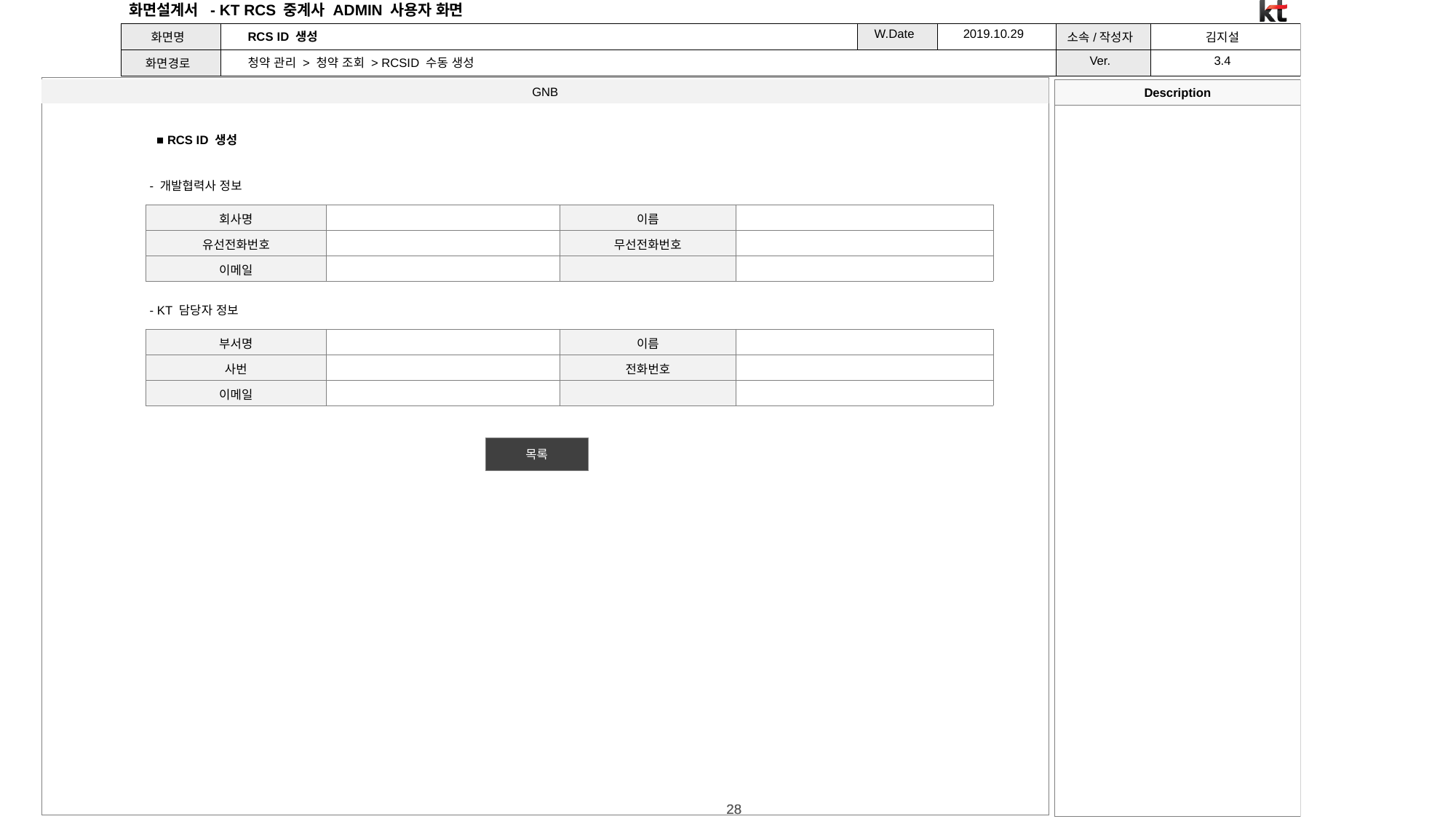

RCS ID 생성
청약 관리 > 청약 조회 > RCSID 수동 생성
■ RCS ID 생성
- 개발협력사 정보
| 회사명 |  | 이름 |  |
| --- | --- | --- | --- |
| 유선전화번호 |  | 무선전화번호 |  |
| 이메일 |  |  |  |
- KT 담당자 정보
| 부서명 |  | 이름 |  |
| --- | --- | --- | --- |
| 사번 |  | 전화번호 |  |
| 이메일 |  |  |  |

목록